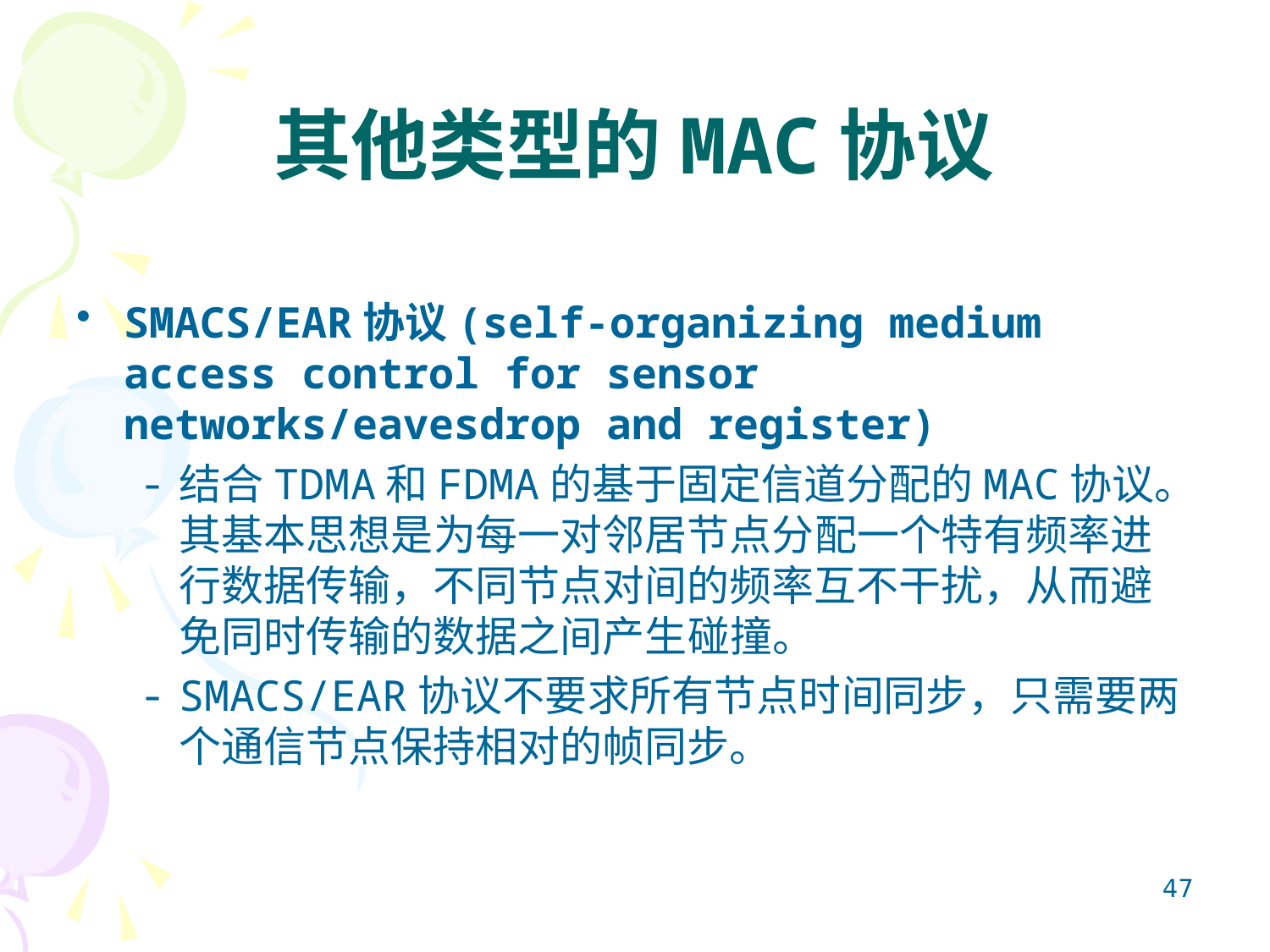

# 其他类型的MAC协议

SMACS/EAR协议(self-organizing medium access control for sensor networks/eavesdrop and register)
结合TDMA和FDMA的基于固定信道分配的MAC协议。其基本思想是为每一对邻居节点分配一个特有频率进行数据传输，不同节点对间的频率互不干扰，从而避免同时传输的数据之间产生碰撞。
SMACS/EAR协议不要求所有节点时间同步，只需要两个通信节点保持相对的帧同步。
47